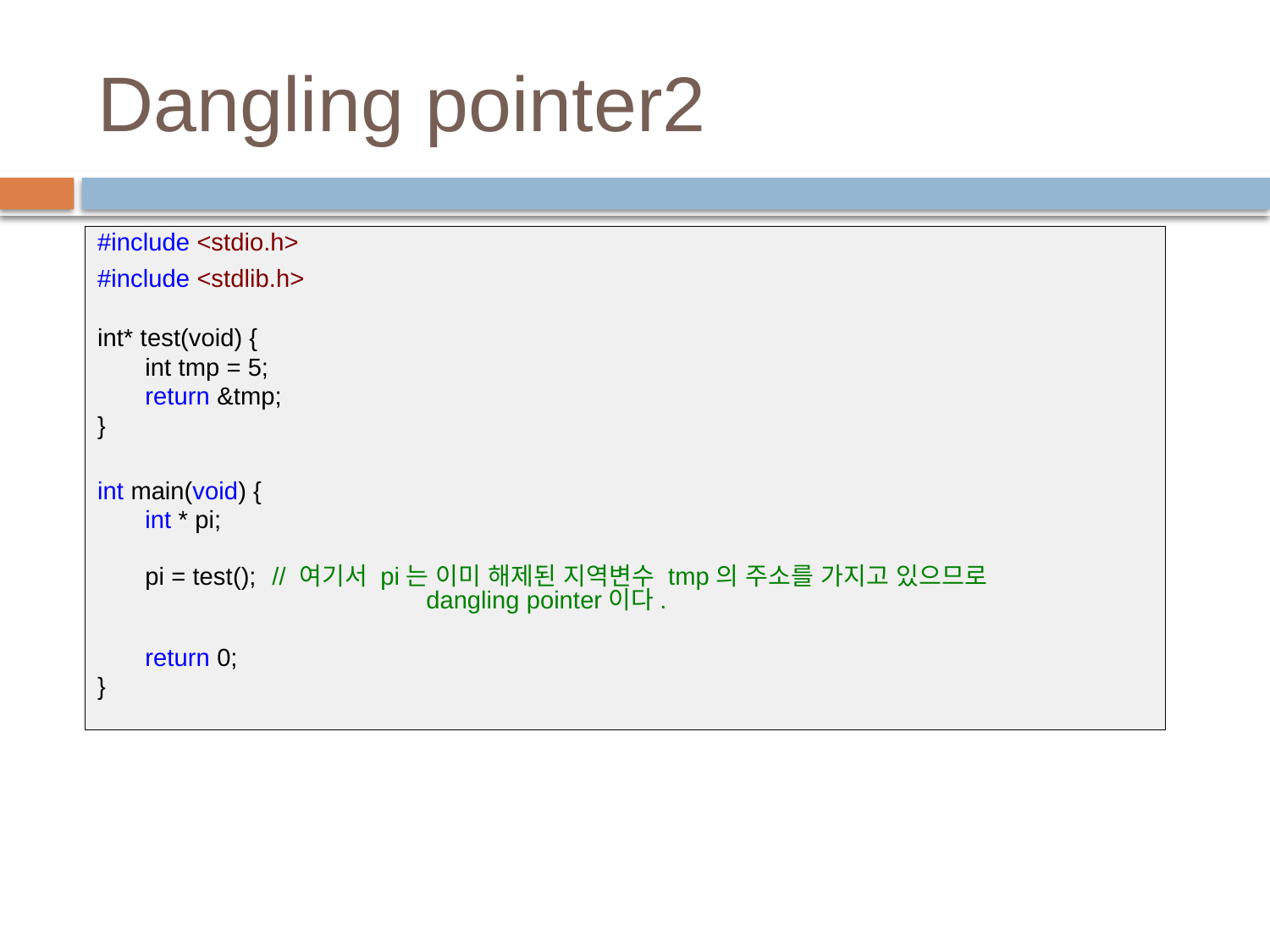

# Dangling pointer2
#include <stdio.h>
#include <stdlib.h>

int* test(void) {
	int tmp = 5;
	return &tmp;
}

int main(void) {
	int * pi;

	pi = test();	// 여기서 pi는 이미 해제된 지역변수 tmp의 주소를 가지고 있으므로 			   dangling pointer이다.

	return 0;
}